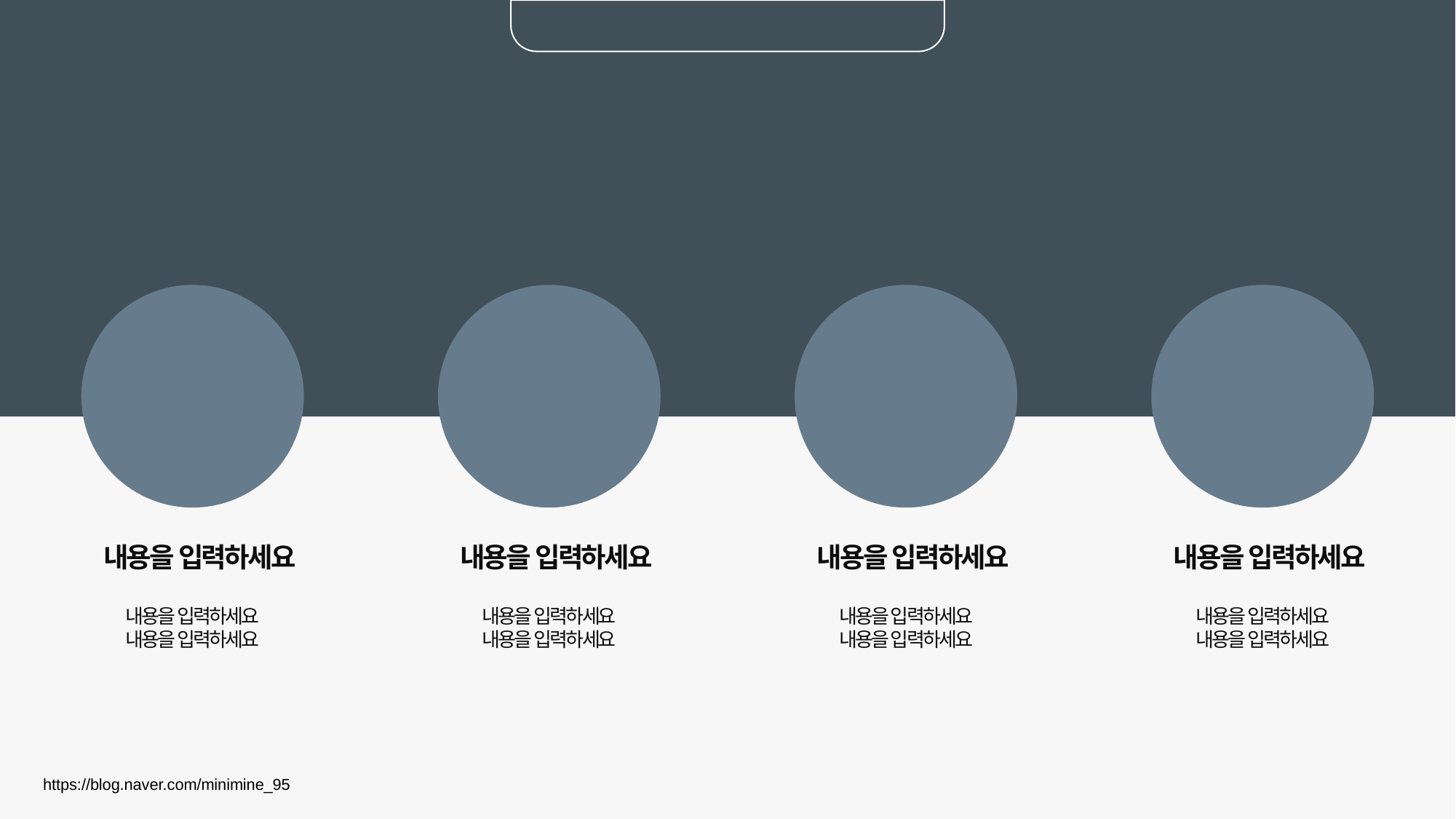

02. 제목을 입력하세요

 내용을 입력하세요
내용을 입력하세요
내용을 입력하세요
 내용을 입력하세요
내용을 입력하세요
내용을 입력하세요
 내용을 입력하세요
내용을 입력하세요
내용을 입력하세요
 내용을 입력하세요
내용을 입력하세요
내용을 입력하세요
https://blog.naver.com/minimine_95